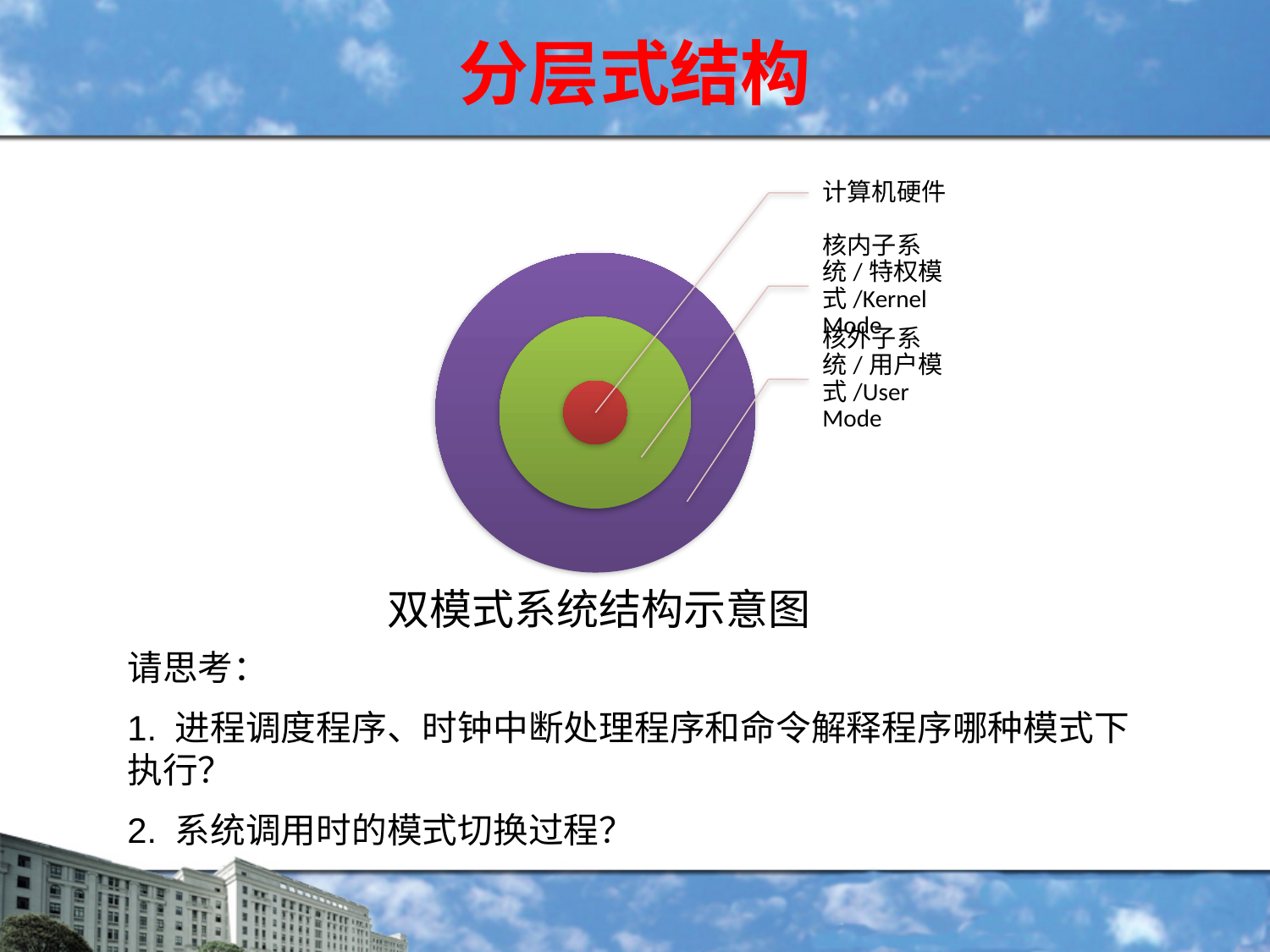

# 分层式结构

计算机硬件
核内子系统/特权模式/Kernel Mode
核外子系统/用户模式/User Mode
双模式系统结构示意图
请思考：
1. 进程调度程序、时钟中断处理程序和命令解释程序哪种模式下执行？
2. 系统调用时的模式切换过程？